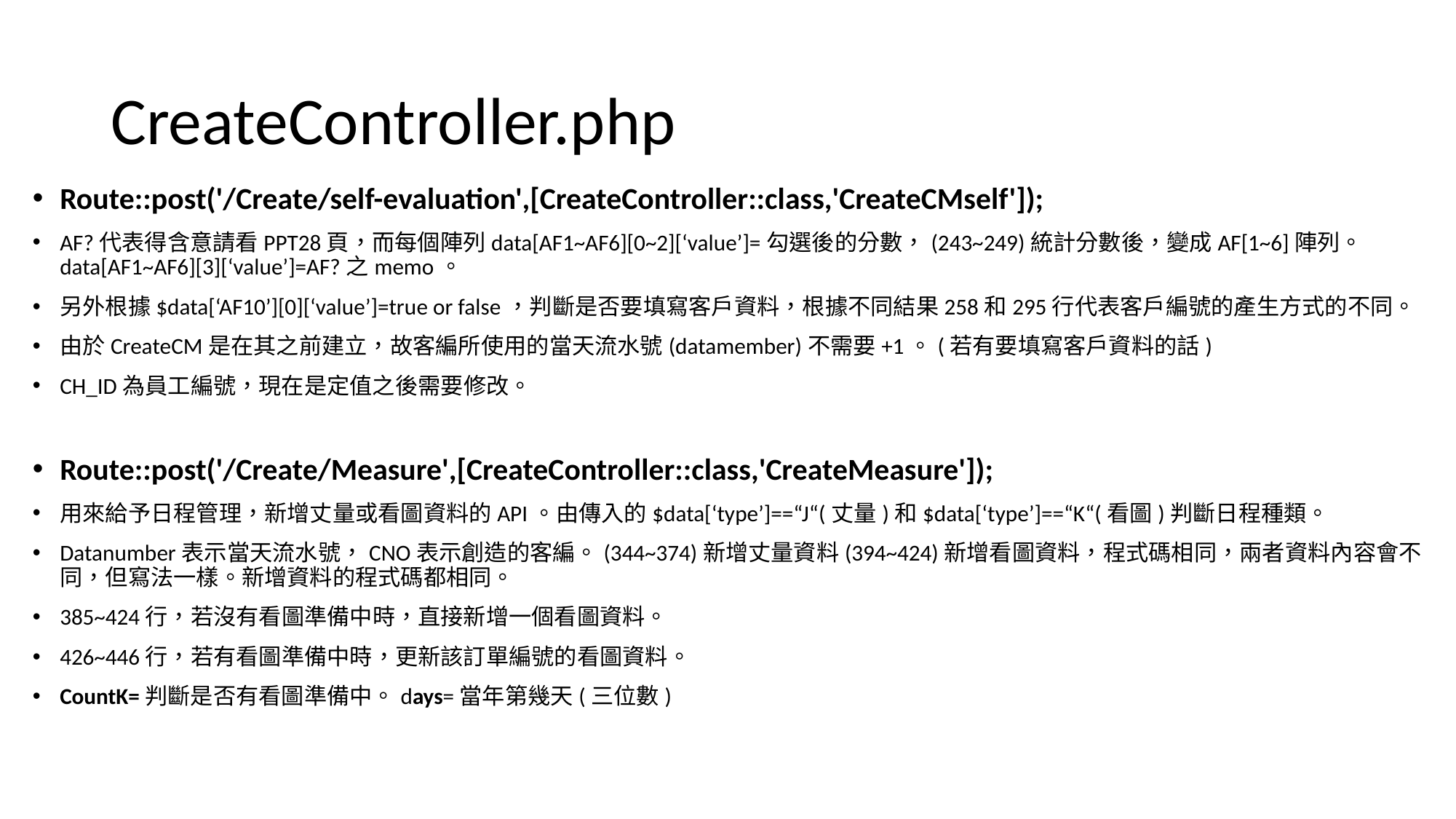

# CreateController.php
Route::post('/Create/self-evaluation',[CreateController::class,'CreateCMself']);
AF?代表得含意請看PPT28頁，而每個陣列data[AF1~AF6][0~2][‘value’]=勾選後的分數，(243~249)統計分數後，變成AF[1~6]陣列。 data[AF1~AF6][3][‘value’]=AF?之memo。
另外根據$data[‘AF10’][0][‘value’]=true or false，判斷是否要填寫客戶資料，根據不同結果258和295行代表客戶編號的產生方式的不同。
由於CreateCM是在其之前建立，故客編所使用的當天流水號(datamember)不需要+1。(若有要填寫客戶資料的話)
CH_ID為員工編號，現在是定值之後需要修改。

Route::post('/Create/Measure',[CreateController::class,'CreateMeasure']);
用來給予日程管理，新增丈量或看圖資料的API。由傳入的$data[‘type’]==“J“(丈量)和$data[‘type’]==“K“(看圖)判斷日程種類。
Datanumber表示當天流水號，CNO表示創造的客編。(344~374)新增丈量資料(394~424)新增看圖資料，程式碼相同，兩者資料內容會不同，但寫法一樣。新增資料的程式碼都相同。
385~424行，若沒有看圖準備中時，直接新增一個看圖資料。
426~446行，若有看圖準備中時，更新該訂單編號的看圖資料。
CountK=判斷是否有看圖準備中。days=當年第幾天(三位數)